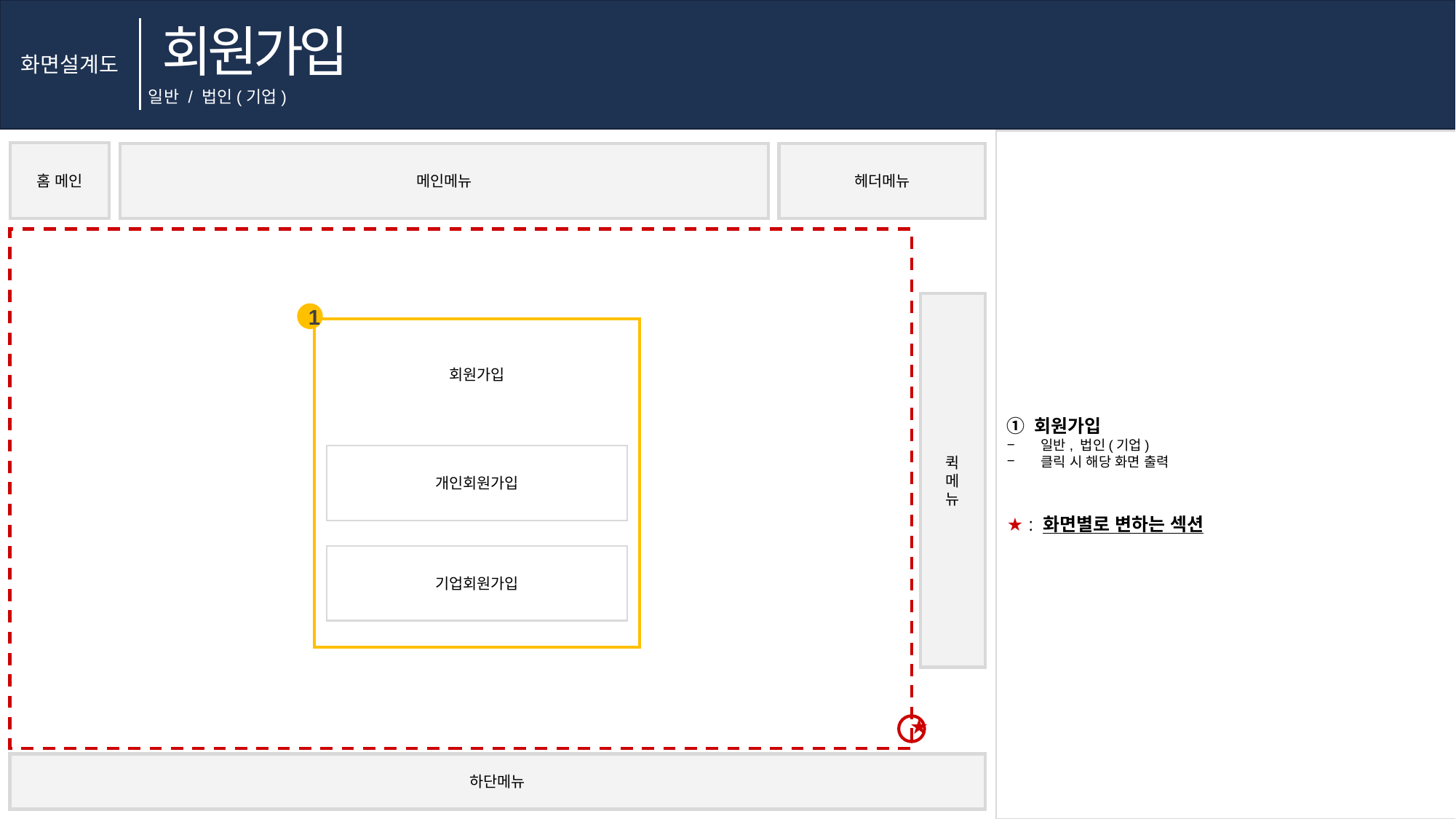

회원가입
화면설계도
일반 / 법인(기업)
① 회원가입
일반, 법인(기업)
클릭 시 해당 화면 출력

★ : 화면별로 변하는 섹션
홈 메인
메인메뉴
헤더메뉴

퀵
메
뉴
1

회원가입

개인회원가입
기업회원가입
★

하단메뉴